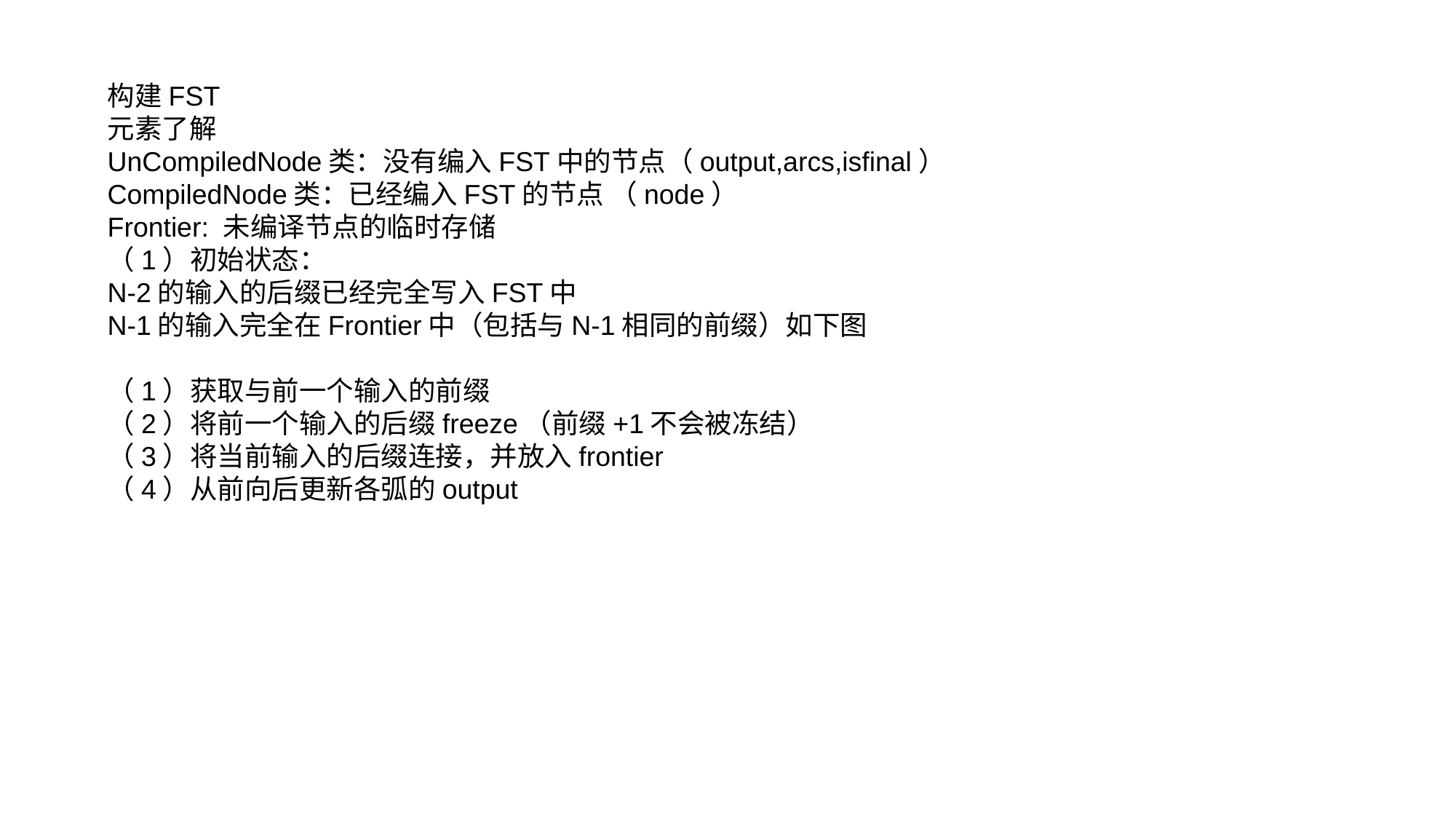

构建FST
元素了解
UnCompiledNode类：没有编入FST中的节点（output,arcs,isfinal）
CompiledNode类：已经编入FST的节点 （node）
Frontier: 未编译节点的临时存储
（1）初始状态：
N-2的输入的后缀已经完全写入FST中
N-1的输入完全在Frontier中（包括与N-1相同的前缀）如下图

（1）获取与前一个输入的前缀
（2）将前一个输入的后缀freeze（前缀+1不会被冻结）
（3）将当前输入的后缀连接，并放入frontier
（4）从前向后更新各弧的output